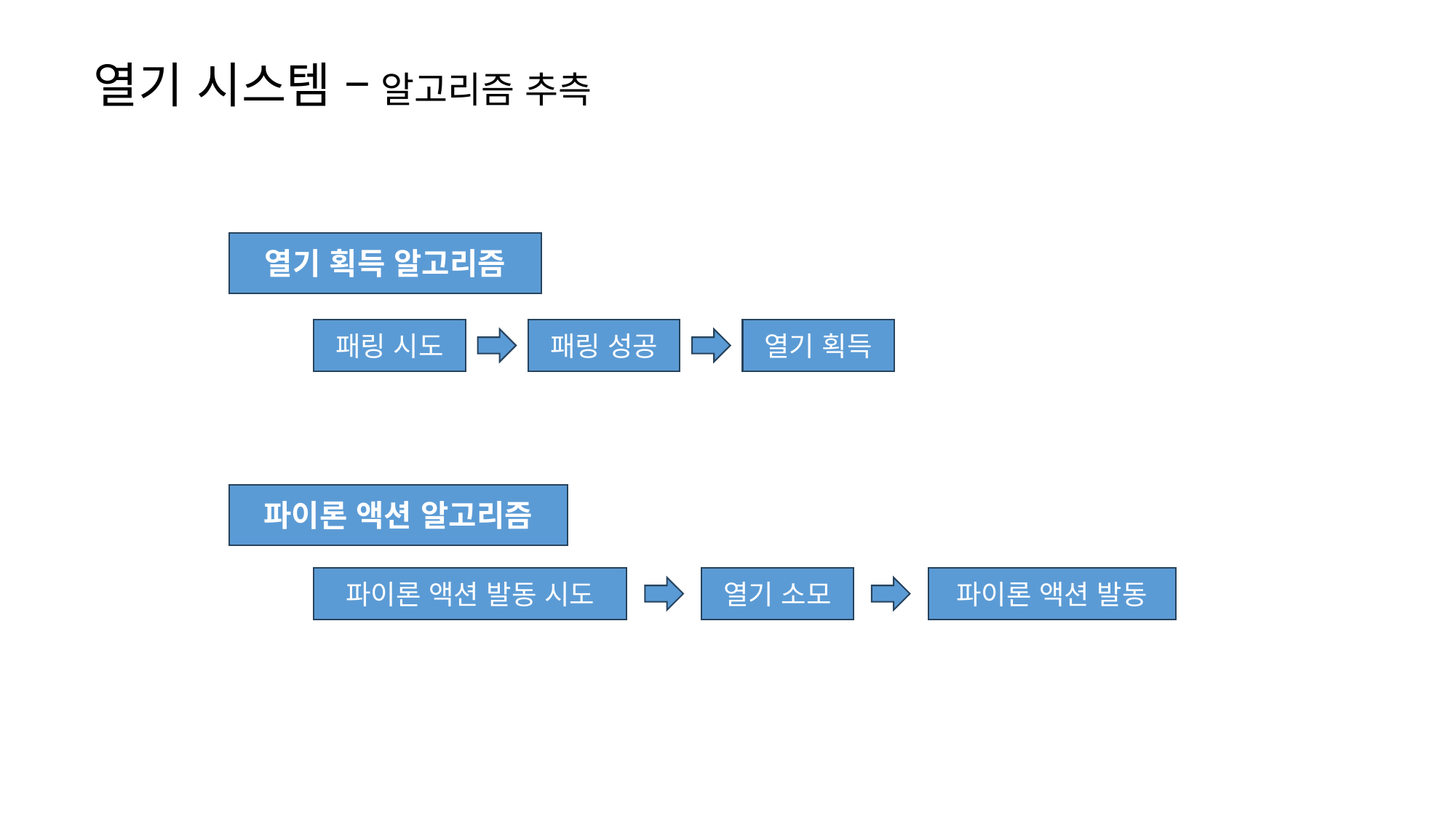

열기 시스템 – 알고리즘 추측
열기 획득 알고리즘
패링 시도
패링 성공
열기 획득

파이론 액션 알고리즘
파이론 액션 발동 시도
열기 소모
파이론 액션 발동